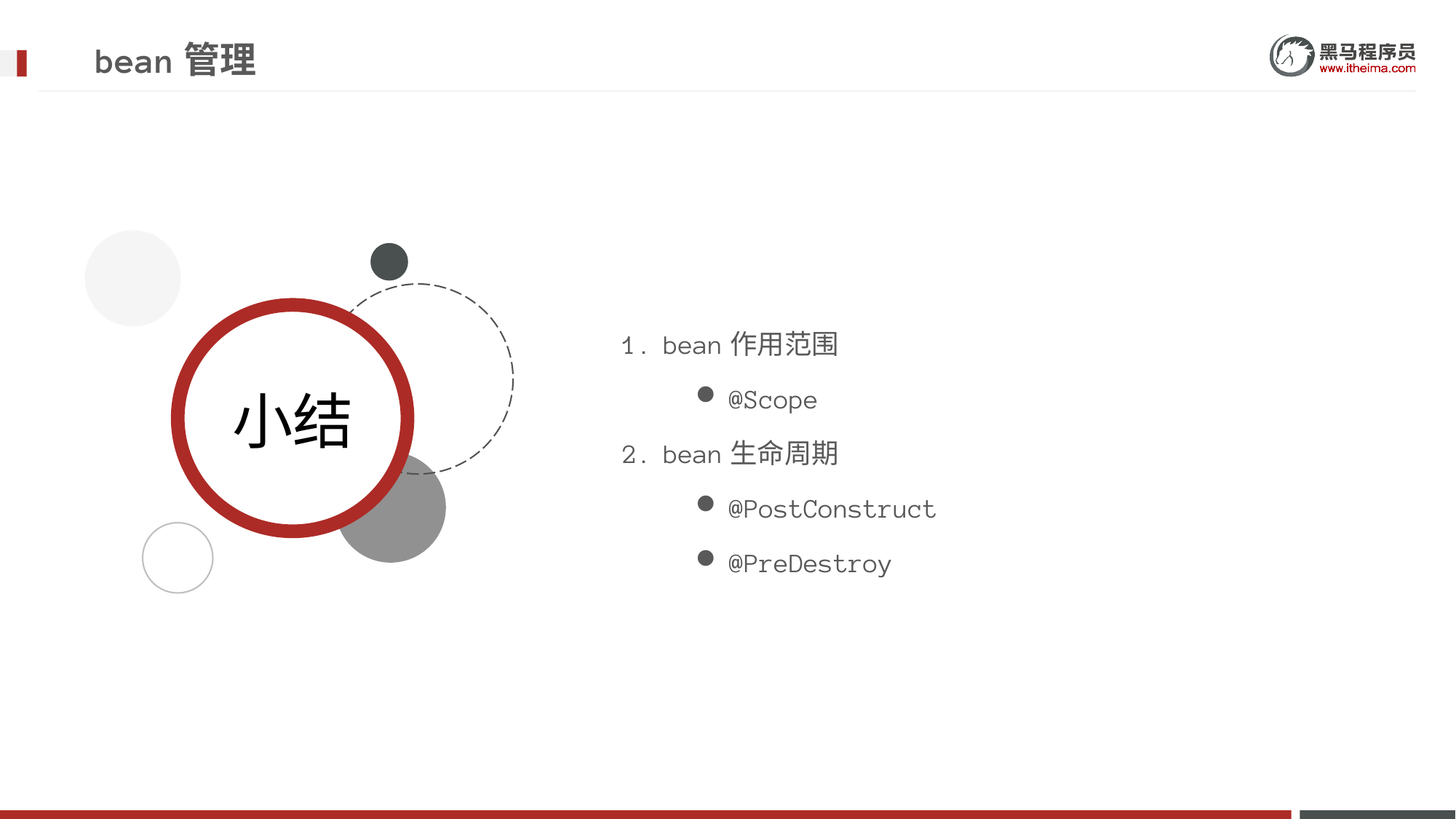

# bean管理
bean作用范围
@Scope
bean生命周期
@PostConstruct
@PreDestroy